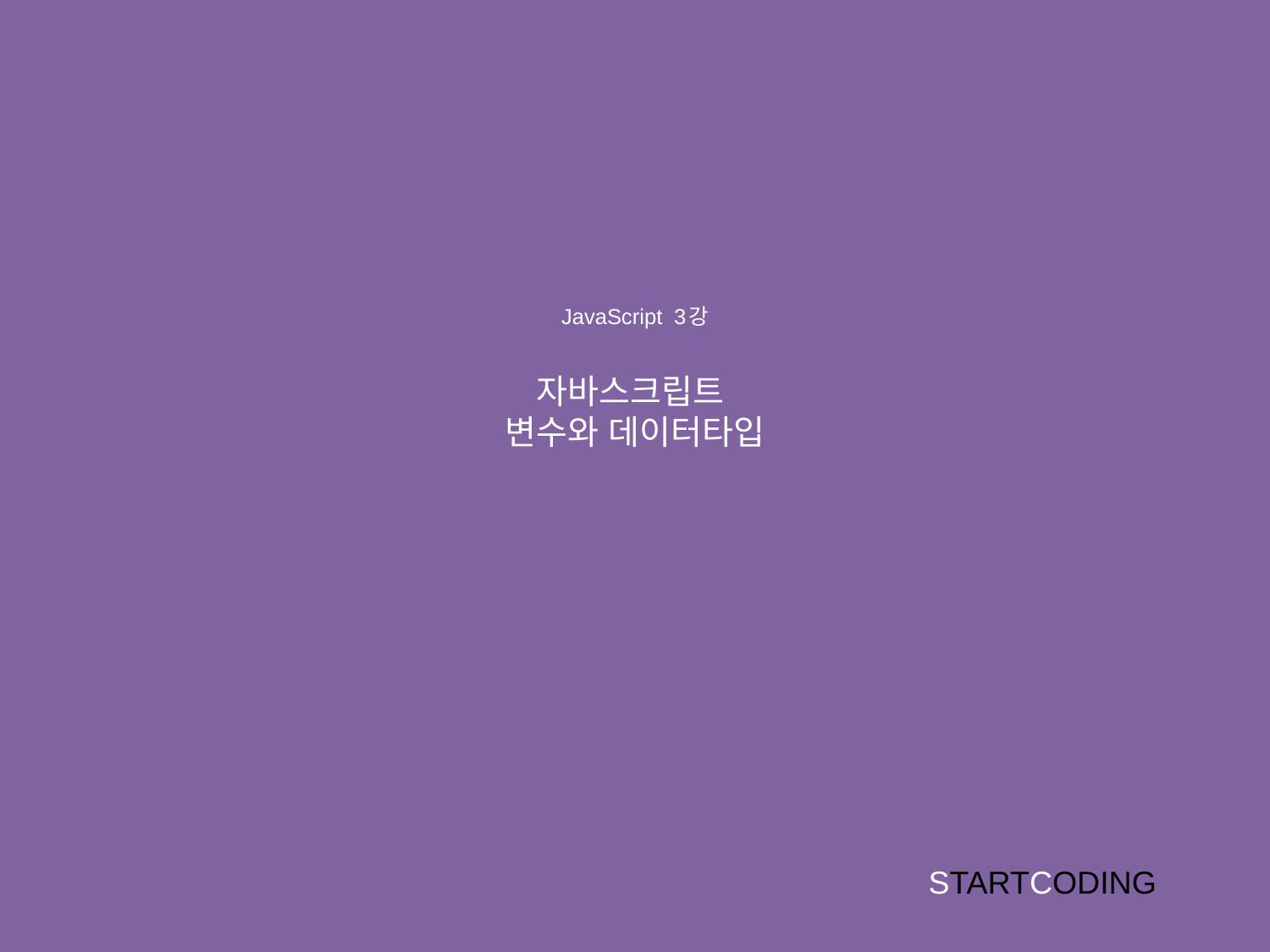

# JavaScript  3강 자바스크립트 변수와 데이터타입
STARTCODING